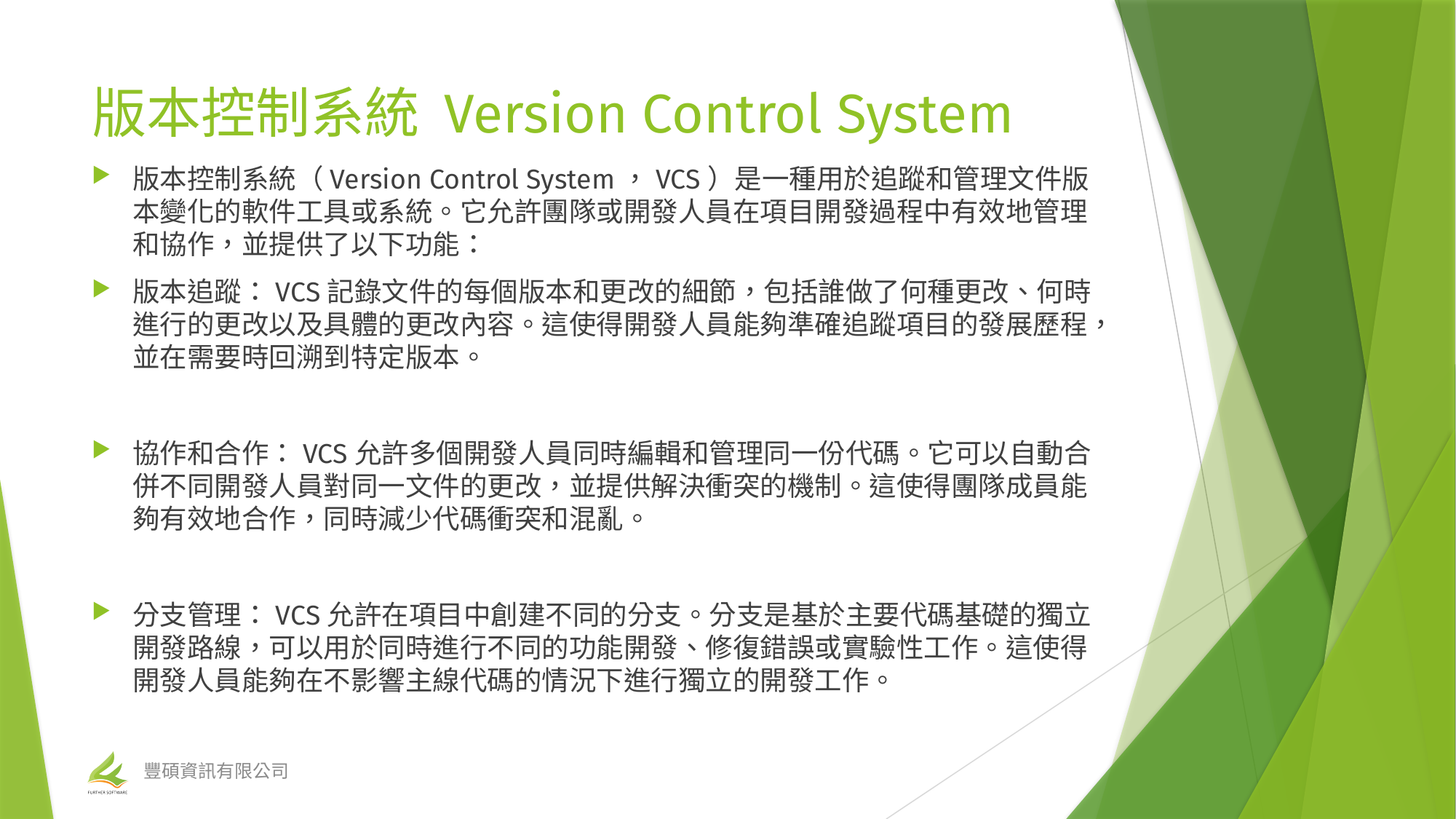

# 版本控制系統 Version Control System
版本控制系統（Version Control System，VCS）是一種用於追蹤和管理文件版本變化的軟件工具或系統。它允許團隊或開發人員在項目開發過程中有效地管理和協作，並提供了以下功能：
版本追蹤：VCS記錄文件的每個版本和更改的細節，包括誰做了何種更改、何時進行的更改以及具體的更改內容。這使得開發人員能夠準確追蹤項目的發展歷程，並在需要時回溯到特定版本。

協作和合作：VCS允許多個開發人員同時編輯和管理同一份代碼。它可以自動合併不同開發人員對同一文件的更改，並提供解決衝突的機制。這使得團隊成員能夠有效地合作，同時減少代碼衝突和混亂。

分支管理：VCS允許在項目中創建不同的分支。分支是基於主要代碼基礎的獨立開發路線，可以用於同時進行不同的功能開發、修復錯誤或實驗性工作。這使得開發人員能夠在不影響主線代碼的情況下進行獨立的開發工作。

豐碩資訊有限公司